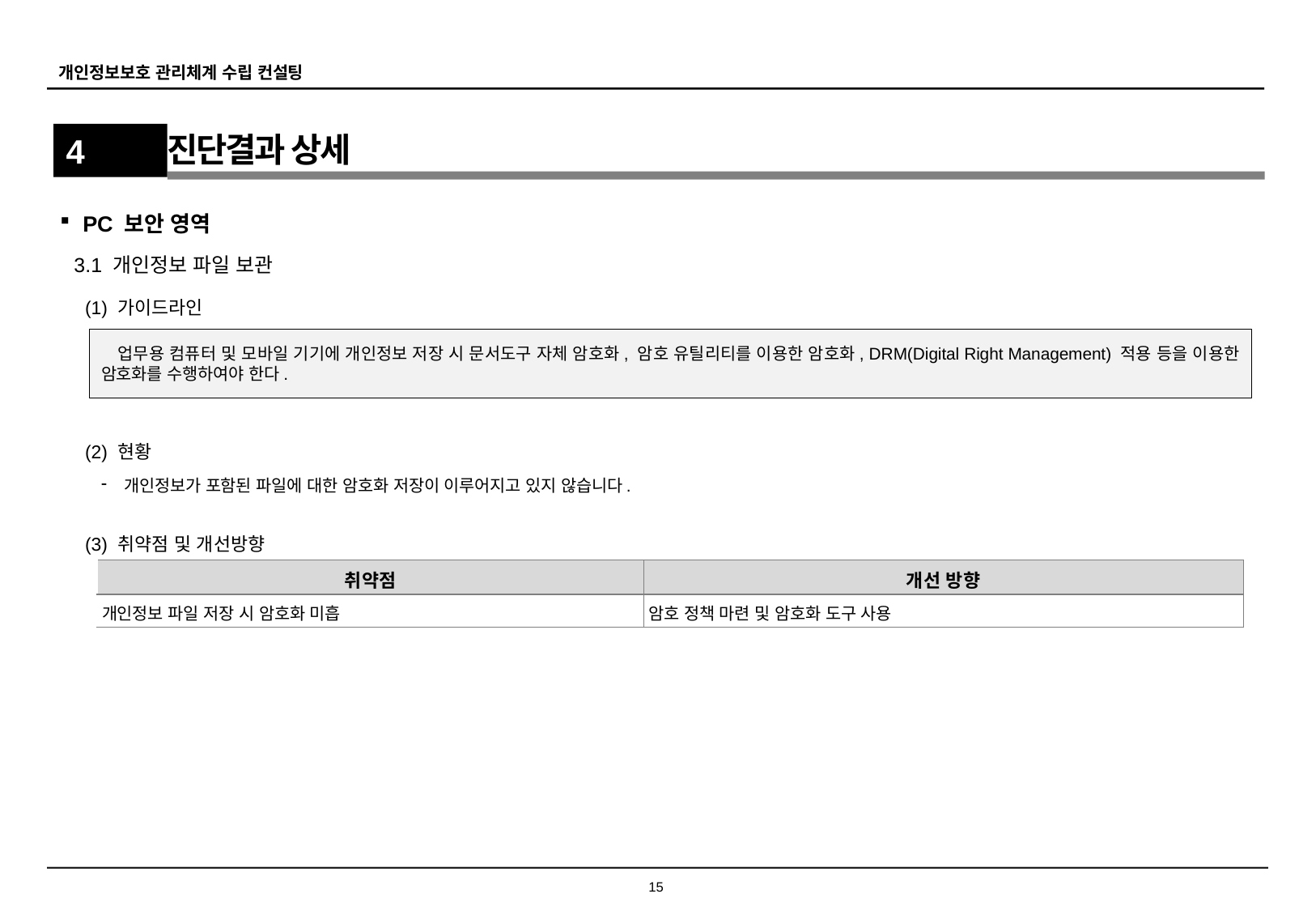

4
진단결과 상세

PC 보안 영역
3.1 개인정보 파일 보관
(1) 가이드라인
업무용 컴퓨터 및 모바일 기기에 개인정보 저장 시 문서도구 자체 암호화, 암호 유틸리티를 이용한 암호화, DRM(Digital Right Management) 적용 등을 이용한 암호화를 수행하여야 한다.
(2) 현황
개인정보가 포함된 파일에 대한 암호화 저장이 이루어지고 있지 않습니다.
(3) 취약점 및 개선방향
| 취약점 | 개선 방향 |
| --- | --- |
| 개인정보 파일 저장 시 암호화 미흡 | 암호 정책 마련 및 암호화 도구 사용 |